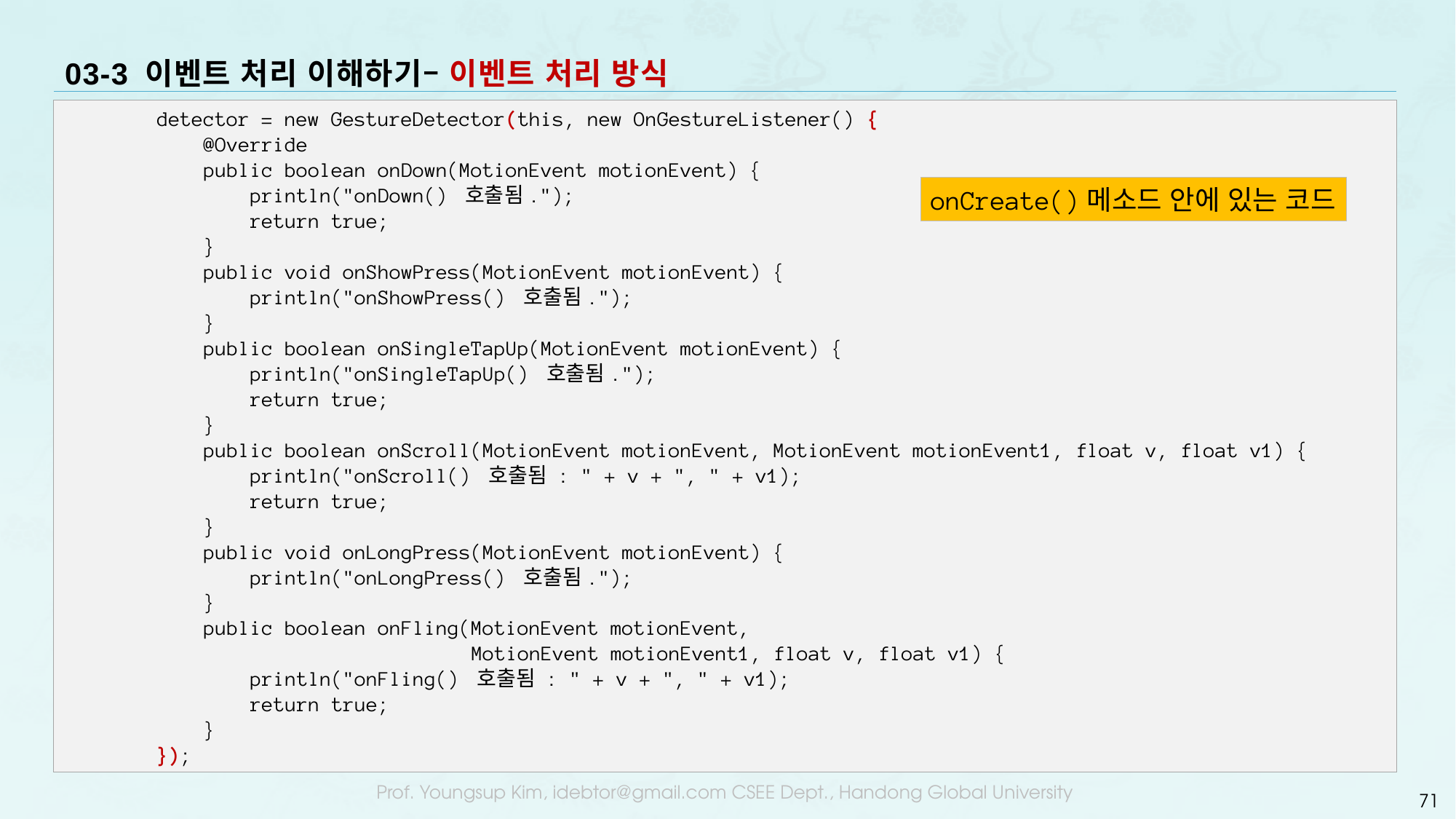

# 03-3 이벤트 처리 이해하기– 이벤트 처리 방식
        detector = new GestureDetector(this, new OnGestureListener() {
            @Override
            public boolean onDown(MotionEvent motionEvent) {
                println("onDown() 호출됨.");
                return true;
            }
            public void onShowPress(MotionEvent motionEvent) {
                println("onShowPress() 호출됨.");
            }
            public boolean onSingleTapUp(MotionEvent motionEvent) {
                println("onSingleTapUp() 호출됨.");
                return true;
            }
            public boolean onScroll(MotionEvent motionEvent, MotionEvent motionEvent1, float v, float v1) {
                println("onScroll() 호출됨 : " + v + ", " + v1);
                return true;
            }
            public void onLongPress(MotionEvent motionEvent) {
                println("onLongPress() 호출됨.");
            }
            public boolean onFling(MotionEvent motionEvent,
                                   MotionEvent motionEvent1, float v, float v1) {
                println("onFling() 호출됨 : " + v + ", " + v1);
                return true;
            }
        });

onCreate()메소드 안에 있는 코드
71